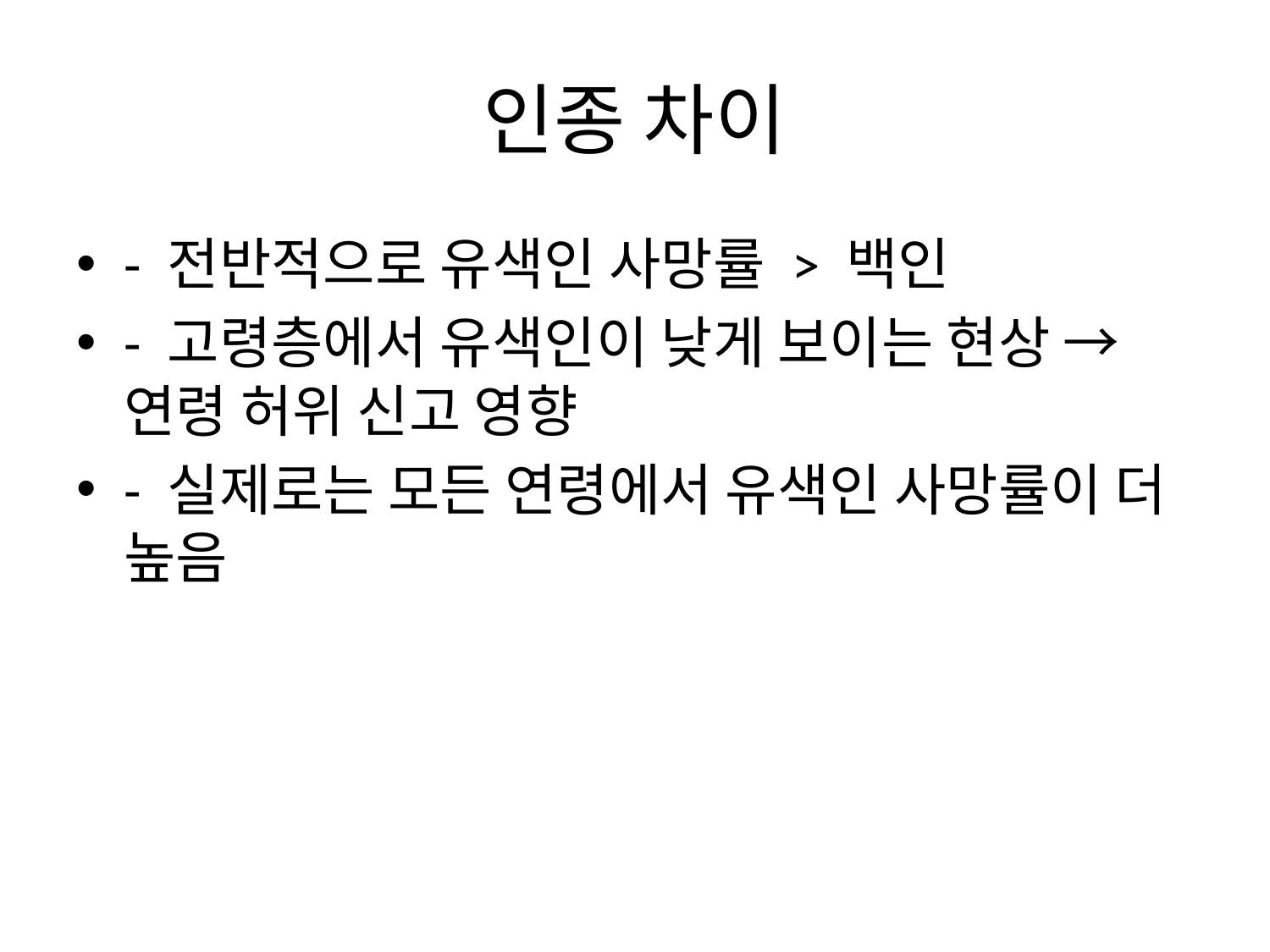

# 인종 차이
- 전반적으로 유색인 사망률 > 백인
- 고령층에서 유색인이 낮게 보이는 현상 → 연령 허위 신고 영향
- 실제로는 모든 연령에서 유색인 사망률이 더 높음